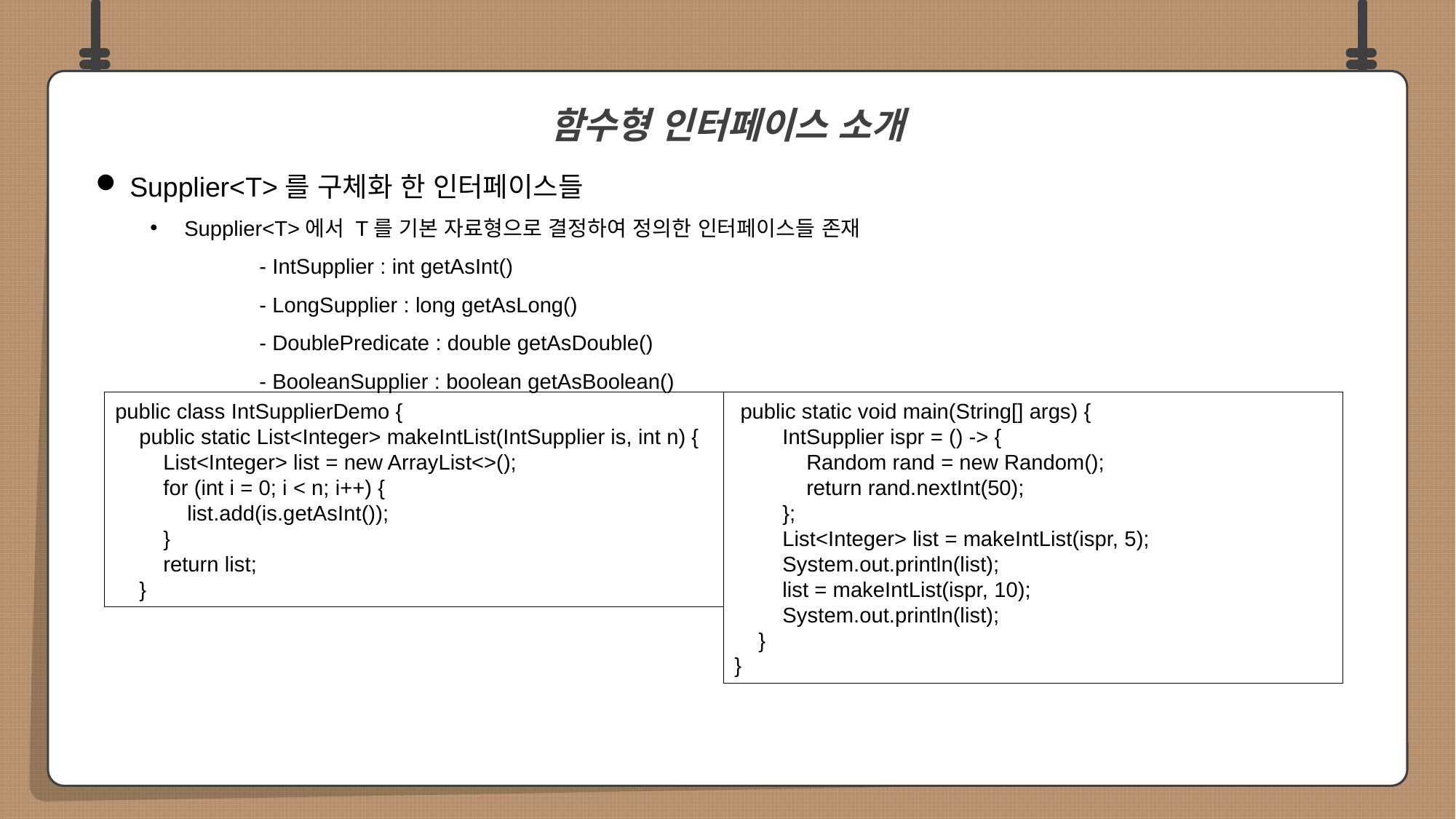

Supplier<T>를 구체화 한 인터페이스들
Supplier<T>에서 T를 기본 자료형으로 결정하여 정의한 인터페이스들 존재
	- IntSupplier : int getAsInt()
	- LongSupplier : long getAsLong()
	- DoublePredicate : double getAsDouble()
	- BooleanSupplier : boolean getAsBoolean()

함수형 인터페이스 소개

 public static void main(String[] args) {
        IntSupplier ispr = () -> {
            Random rand = new Random();
            return rand.nextInt(50);
        };
        List<Integer> list = makeIntList(ispr, 5);
        System.out.println(list);
        list = makeIntList(ispr, 10);
        System.out.println(list);
    }
}
public class IntSupplierDemo {
    public static List<Integer> makeIntList(IntSupplier is, int n) {
        List<Integer> list = new ArrayList<>();
        for (int i = 0; i < n; i++) {
            list.add(is.getAsInt());
        }
        return list;
    }